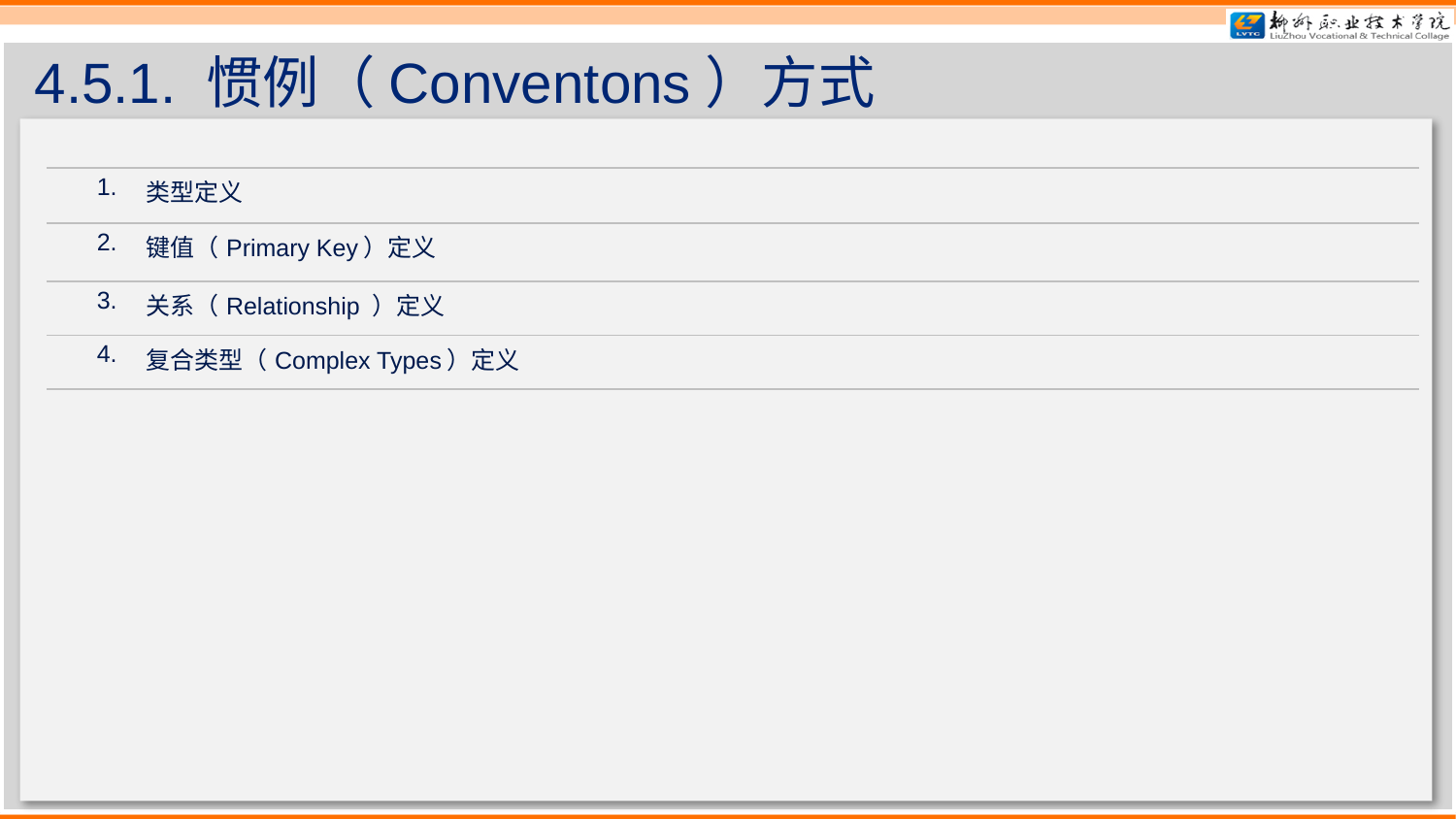

# 4.5.1. 惯例（Conventons）方式
| 1. | 类型定义 |
| --- | --- |
| 2. | 键值（Primary Key）定义 |
| 3. | 关系（Relationship ）定义 |
| 4. | 复合类型（Complex Types）定义 |